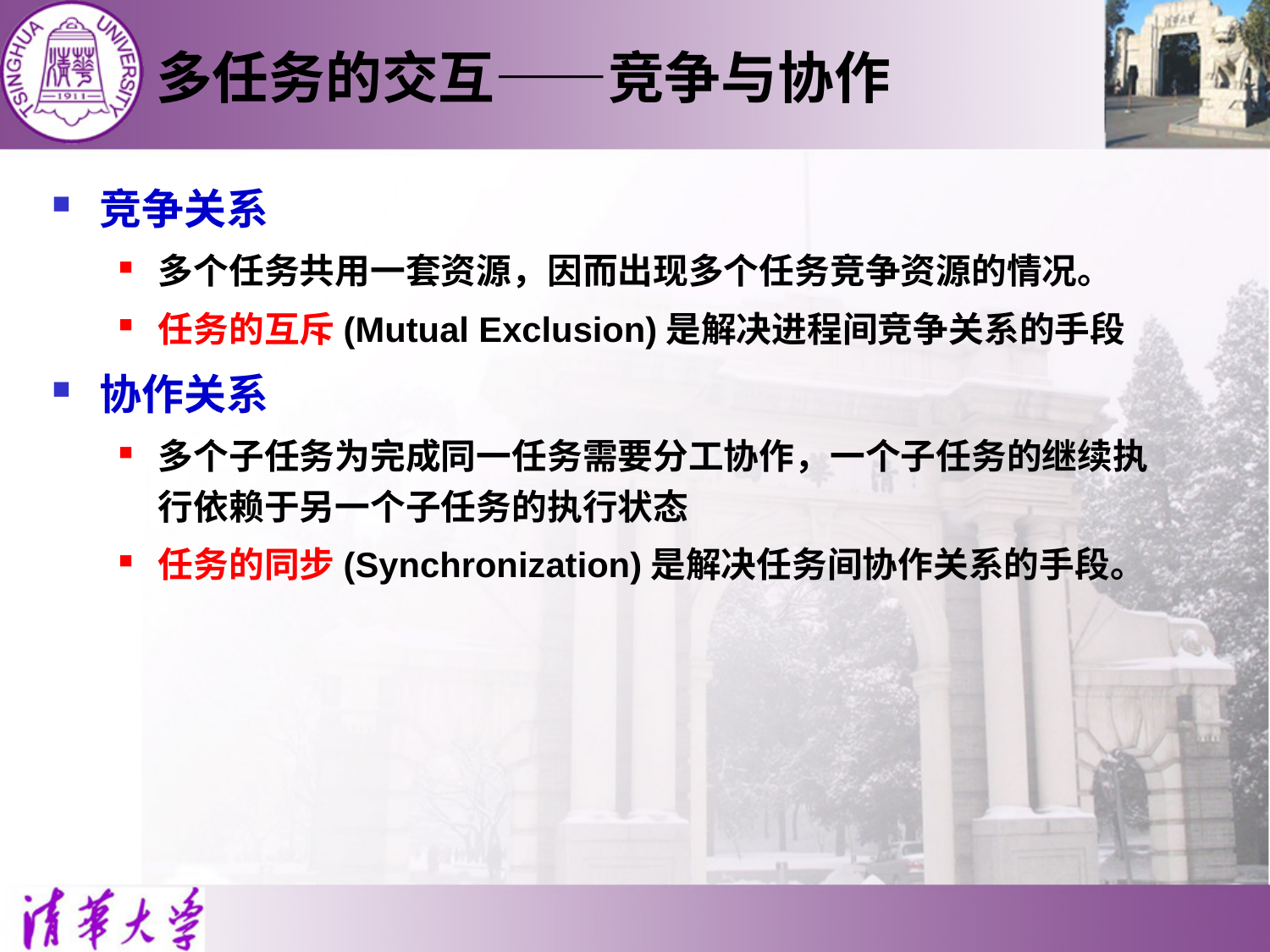

# 多任务的交互——竞争与协作
竞争关系
多个任务共用一套资源，因而出现多个任务竞争资源的情况。
任务的互斥(Mutual Exclusion)是解决进程间竞争关系的手段
协作关系
多个子任务为完成同一任务需要分工协作，一个子任务的继续执行依赖于另一个子任务的执行状态
任务的同步(Synchronization)是解决任务间协作关系的手段。